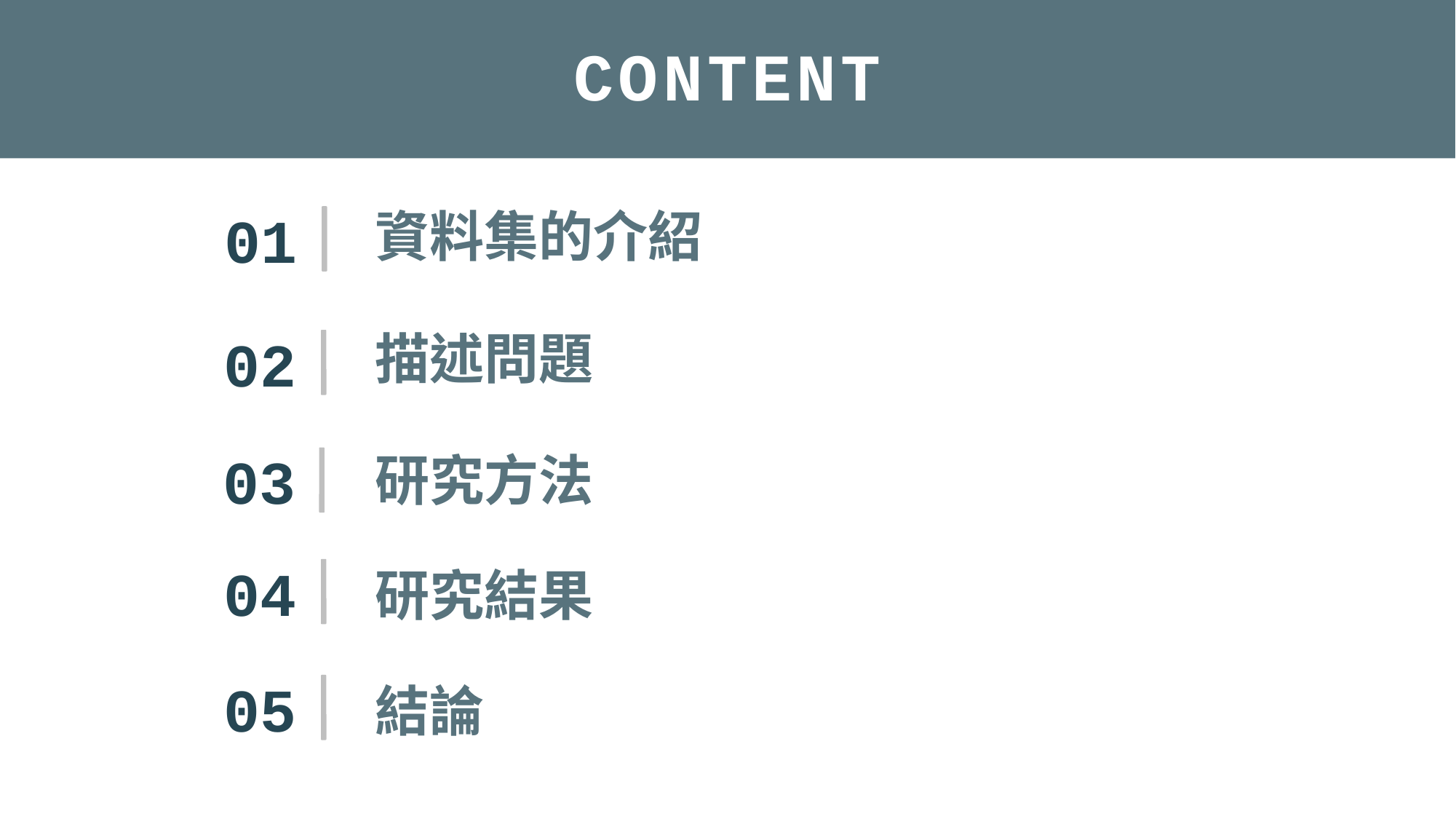

# CONTENT
資料集的介紹
描述問題
研究方法
研究結果
結論